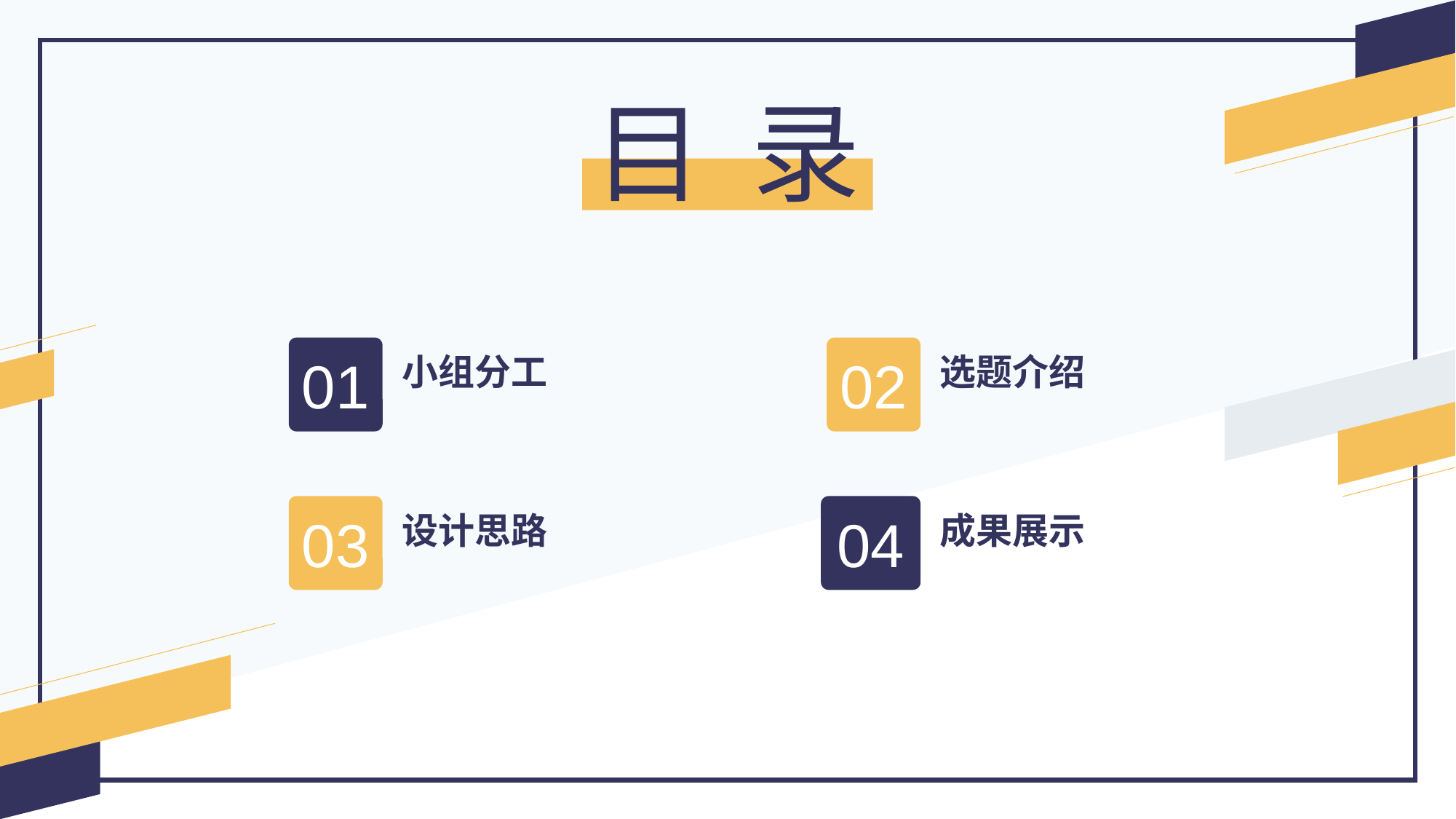

目 录

01
02
小组分工
选题介绍

04
03
设计思路
成果展示